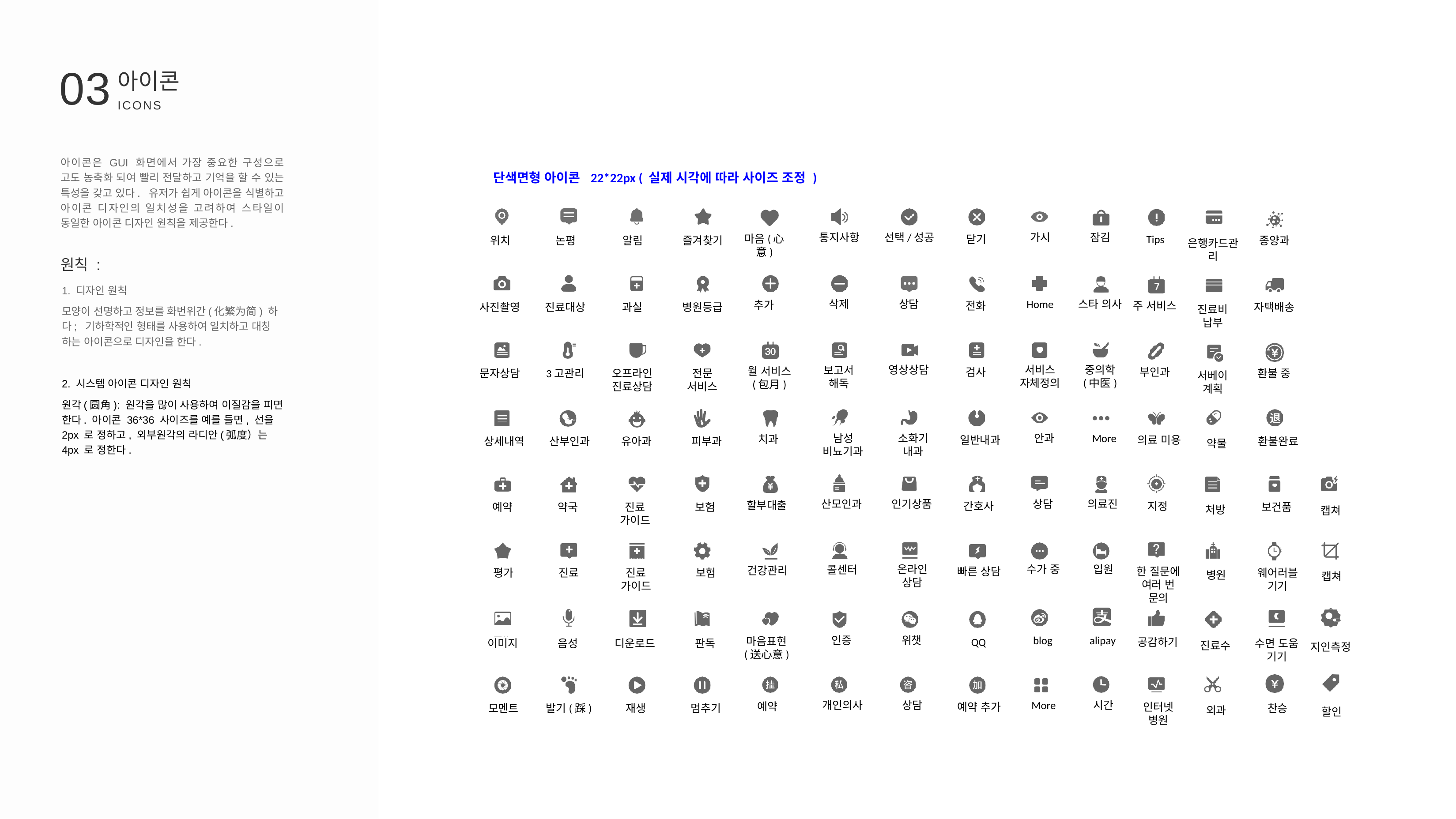

03
아이콘
ICONS
아이콘은 GUI 화면에서 가장 중요한 구성으로 고도 농축화 되여 빨리 전달하고 기억을 할 수 있는 특성을 갖고 있다.  유저가 쉽게 아이콘을 식별하고 아이콘 디자인의 일치성을 고려하여 스타일이 동일한 아이콘 디자인 원칙을 제공한다.
단색면형 아이콘  22*22px ( 실제 시각에 따라 사이즈 조정 )

선택/성공
가시
잠김
통지사항
마음(心意)
닫기
Tips
位置
위치
논평
알림
즐겨찾기
종양과
은행카드관리
원칙 :

1. 디자인 원칙
모양이 선명하고 정보를 화번위간(化繁为简) 하다;  기하학적인 형태를 사용하여 일치하고 대칭 하는 아이콘으로 디자인을 한다.

2. 시스템 아이콘 디자인 원칙
원각(圆角): 원각을 많이 사용하여 이질감을 피면 한다. 아이콘 36*36 사이즈를 예를 들면, 선을 2px 로 정하고, 외부원각의 라디안(弧度）는 4px 로 정한다.
상담
Home
스타 의사
삭제
추가
전화
주 서비스
级／
사진촬영
진료대상
과실
병원등급
자택배송
진료비 납부

영상상담
서비스 자체정의
중의학
(中医)
보고서 해독
월 서비스
(包月)
검사
부인과
문자상담
3고관리
오프라인 진료상담
전문 서비스
환불 중
图 咨询
서베이 계획

소화기
내과
안과
More
남성
비뇨기과
치과
일반내과
의료 미용
详清
상세내역
산부인과
유아과
피부과
환불완료
약물

인기상품
상담
의료진
산모인과
할부대출
간호사
지정
挂号
예약
약국
진료
가이드
보험
보건품
처방
캡쳐

온라인 상담
수가 중
입원
콜센터
건강관리
빠른 상담
한 질문에 여러 번 문의
평가
진료
진료
가이드
보험
웨어러블 기기
点评
병원
캡쳐

위챗
blog
alipay
인증
图片
마음표현
(送心意)
QQ
공감하기
이미지
음성
디운로드
판독
수면 도움
기기
진료수
지인측정

상담
More
시간
개인의사
朋友圈
예약
예약 추가
인터넷
병원
모멘트
발기(踩)
재생
멈추기
찬승
외과
할인